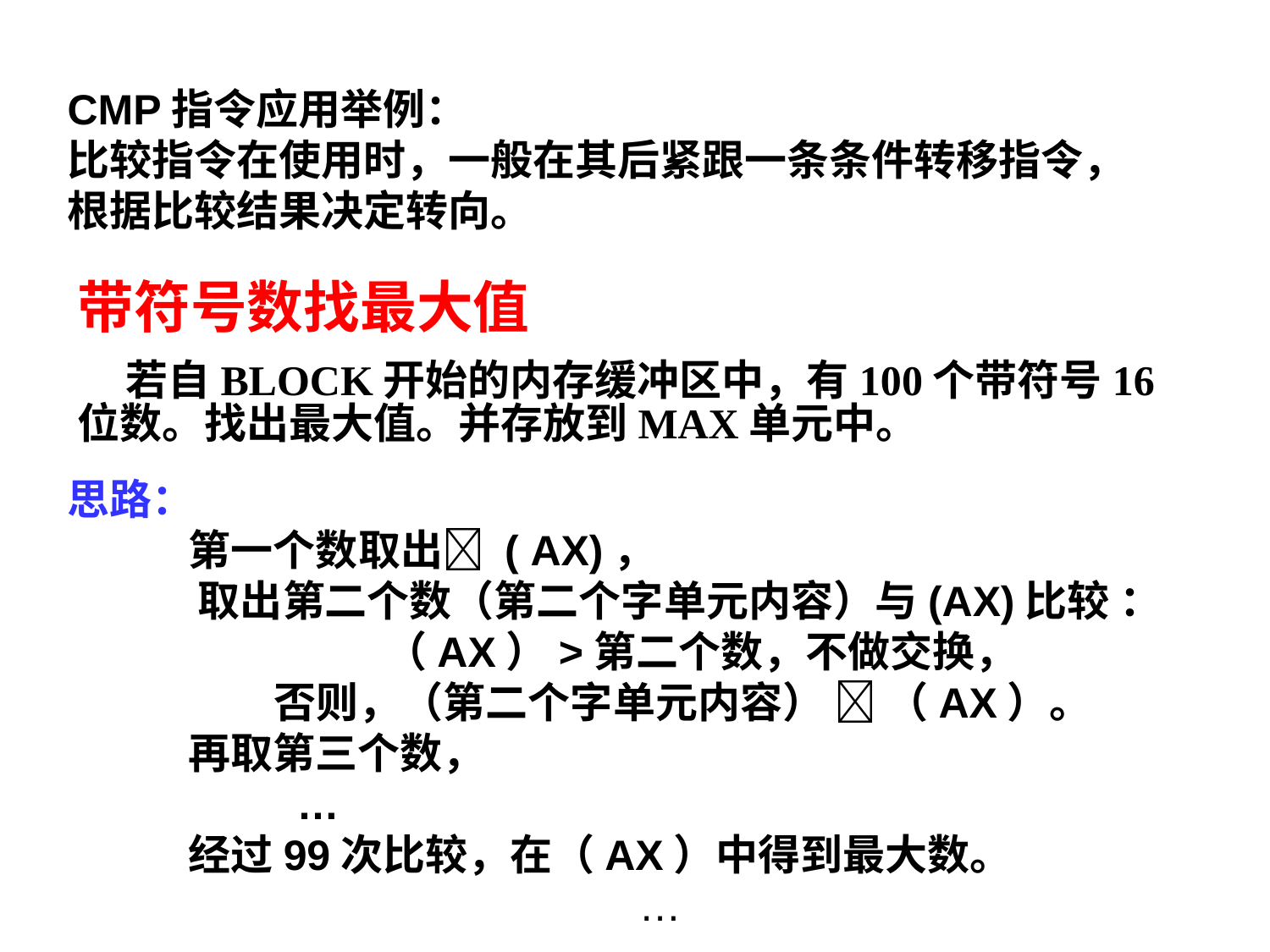

CMP指令应用举例：
比较指令在使用时，一般在其后紧跟一条条件转移指令，根据比较结果决定转向。
带符号数找最大值
    若自BLOCK开始的内存缓冲区中，有100个带符号16位数。找出最大值。并存放到MAX单元中。
思路：
     第一个数取出→ ( AX)，
      取出第二个数（第二个字单元内容）与(AX)比较 ：
           		（AX）>第二个数，不做交换，
              否则，（第二个字单元内容） → （AX）。
     再取第三个数，
              …
     经过99次比较，在（AX）中得到最大数。
				…